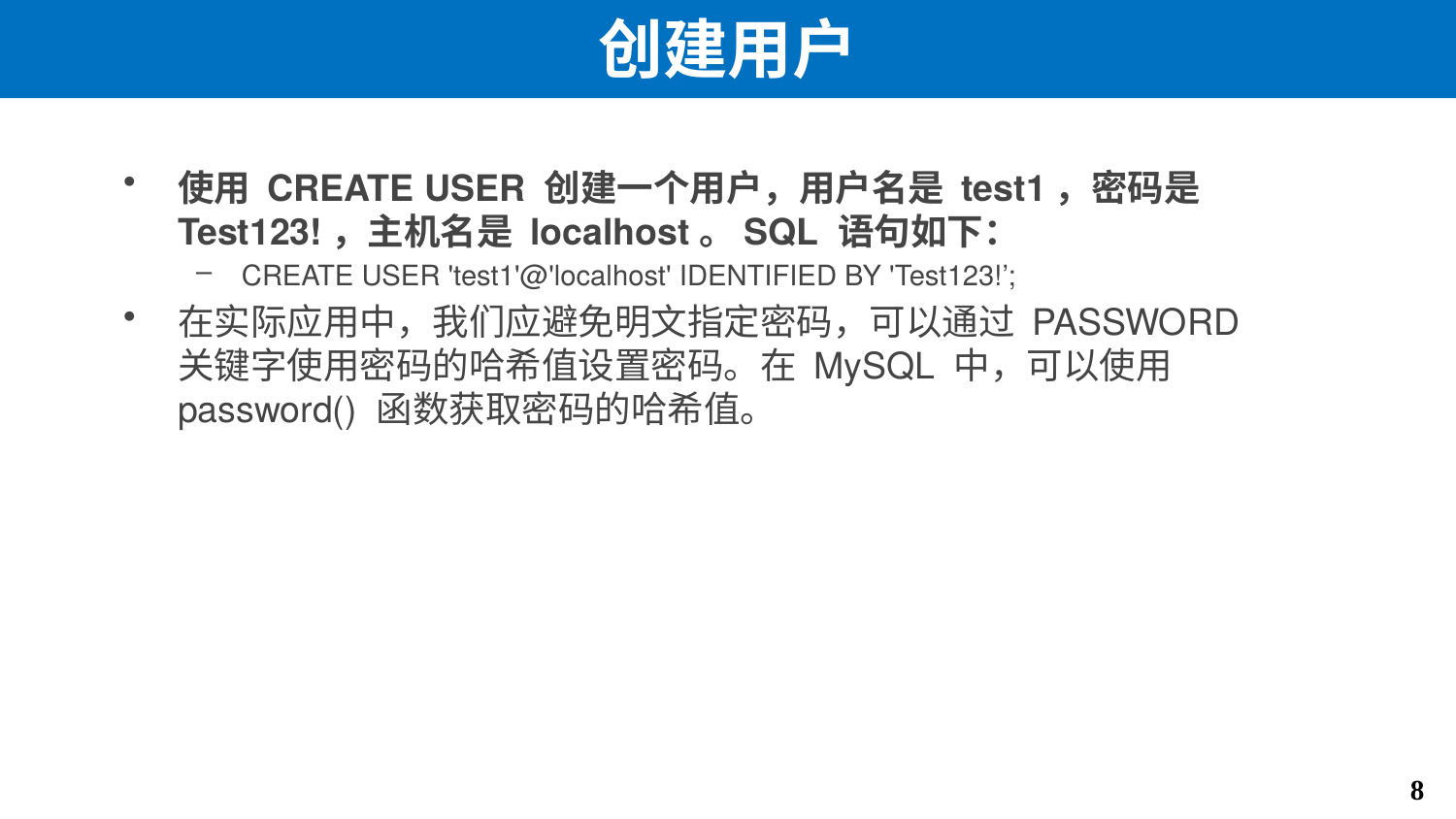

# 创建用户
使用 CREATE USER 创建一个用户，用户名是 test1，密码是 Test123!，主机名是 localhost。SQL 语句如下：
CREATE USER 'test1'@'localhost' IDENTIFIED BY 'Test123!’;
在实际应用中，我们应避免明文指定密码，可以通过 PASSWORD 关键字使用密码的哈希值设置密码。在 MySQL 中，可以使用 password() 函数获取密码的哈希值。